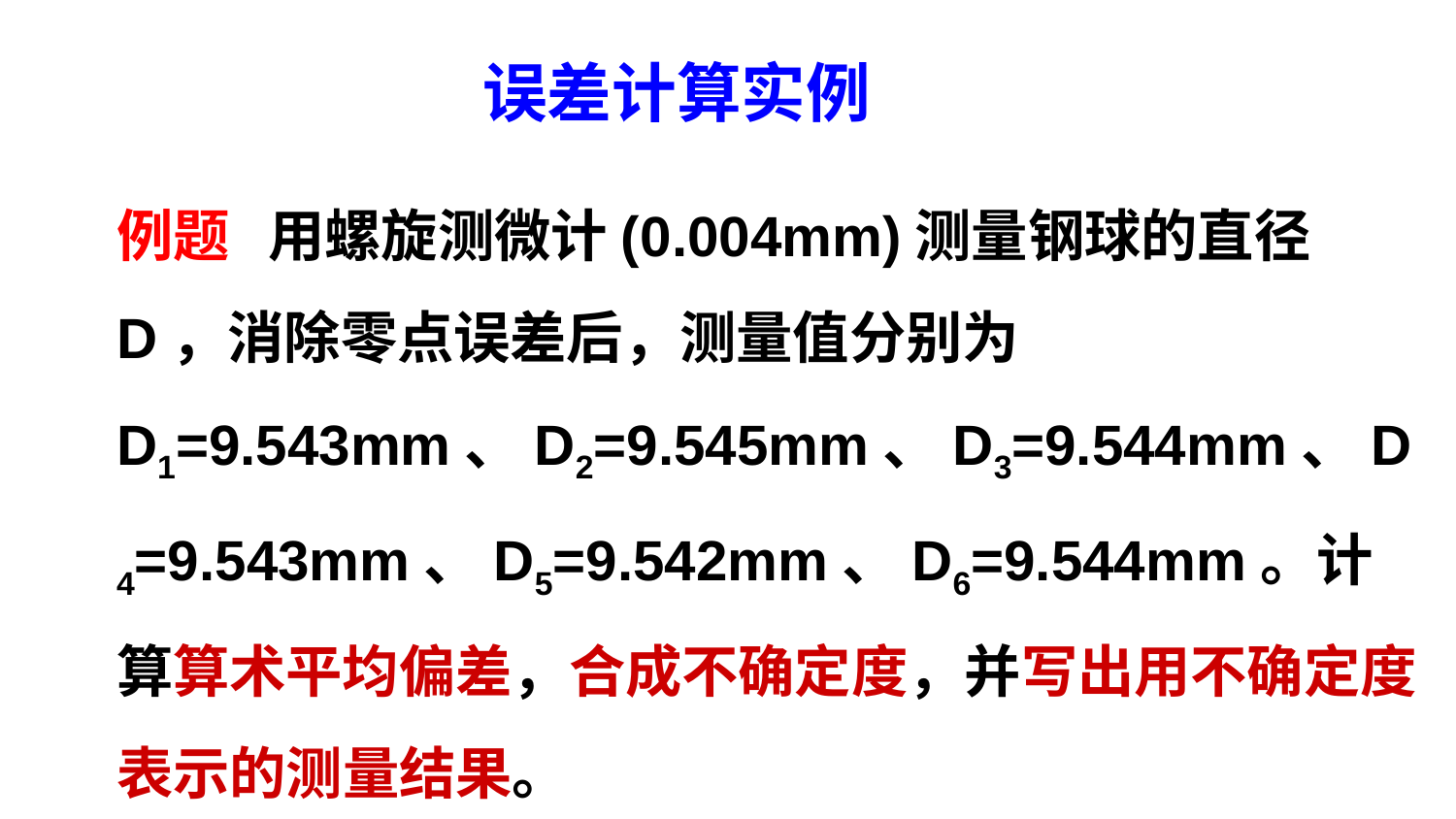

误差计算实例
例题   用螺旋测微计(0.004mm)测量钢球的直径D，消除零点误差后，测量值分别为D1=9.543mm、D2=9.545mm、D3=9.544mm、D4=9.543mm、D5=9.542mm、D6=9.544mm。计算算术平均偏差，合成不确定度，并写出用不确定度表示的测量结果。
40